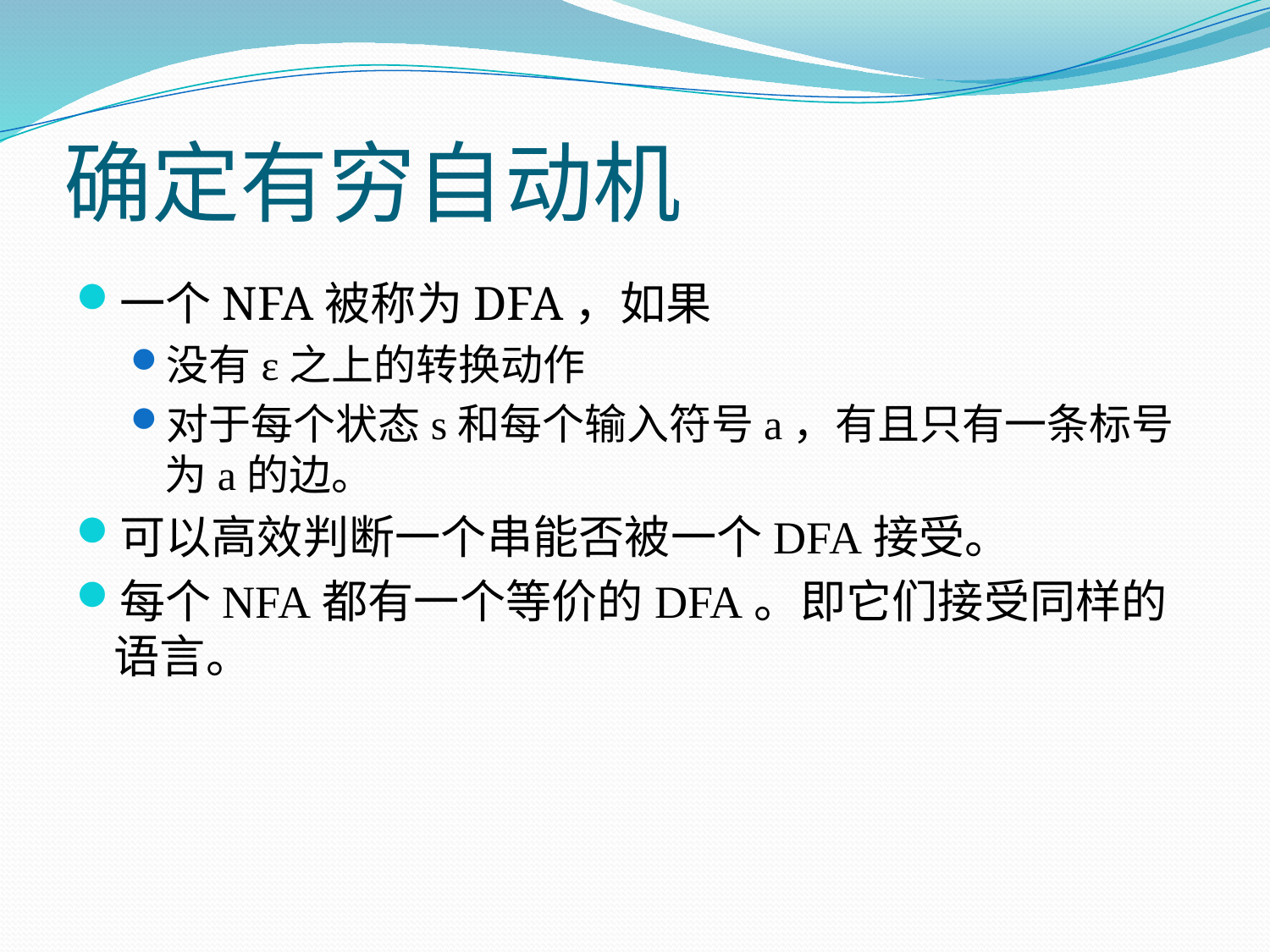

确定有穷自动机
一个NFA被称为DFA，如果
没有ε之上的转换动作
对于每个状态s和每个输入符号a，有且只有一条标号为a的边。
可以高效判断一个串能否被一个DFA接受。
每个NFA都有一个等价的DFA。即它们接受同样的语言。